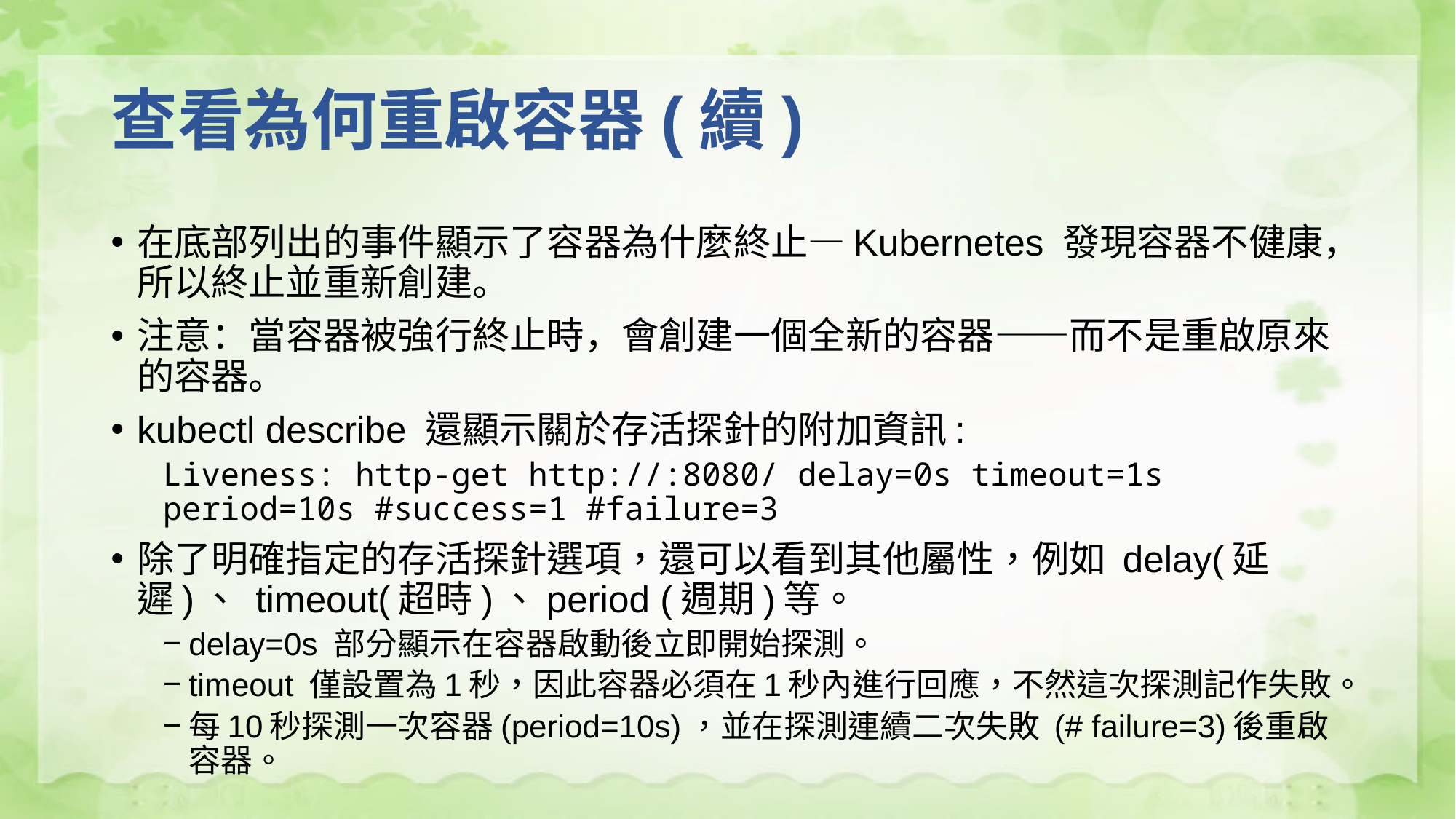

# 查看為何重啟容器(續)
在底部列出的事件顯示了容器為什麼終止—Kubernetes 發現容器不健康，所以終止並重新創建。
注意：當容器被強行終止時，會創建一個全新的容器——而不是重啟原來的容器。
kubectl describe 還顯示關於存活探針的附加資訊:
Liveness: http-get http://:8080/ delay=0s timeout=1s period=10s #success=1 #failure=3
除了明確指定的存活探針選項，還可以看到其他屬性，例如 delay(延遲)、 timeout(超時)、period (週期)等。
delay=0s 部分顯示在容器啟動後立即開始探測。
timeout 僅設置為1秒，因此容器必須在1秒內進行回應，不然這次探測記作失敗。
每10秒探測一次容器(period=10s)，並在探測連續二次失敗 (# failure=3)後重啟容器。